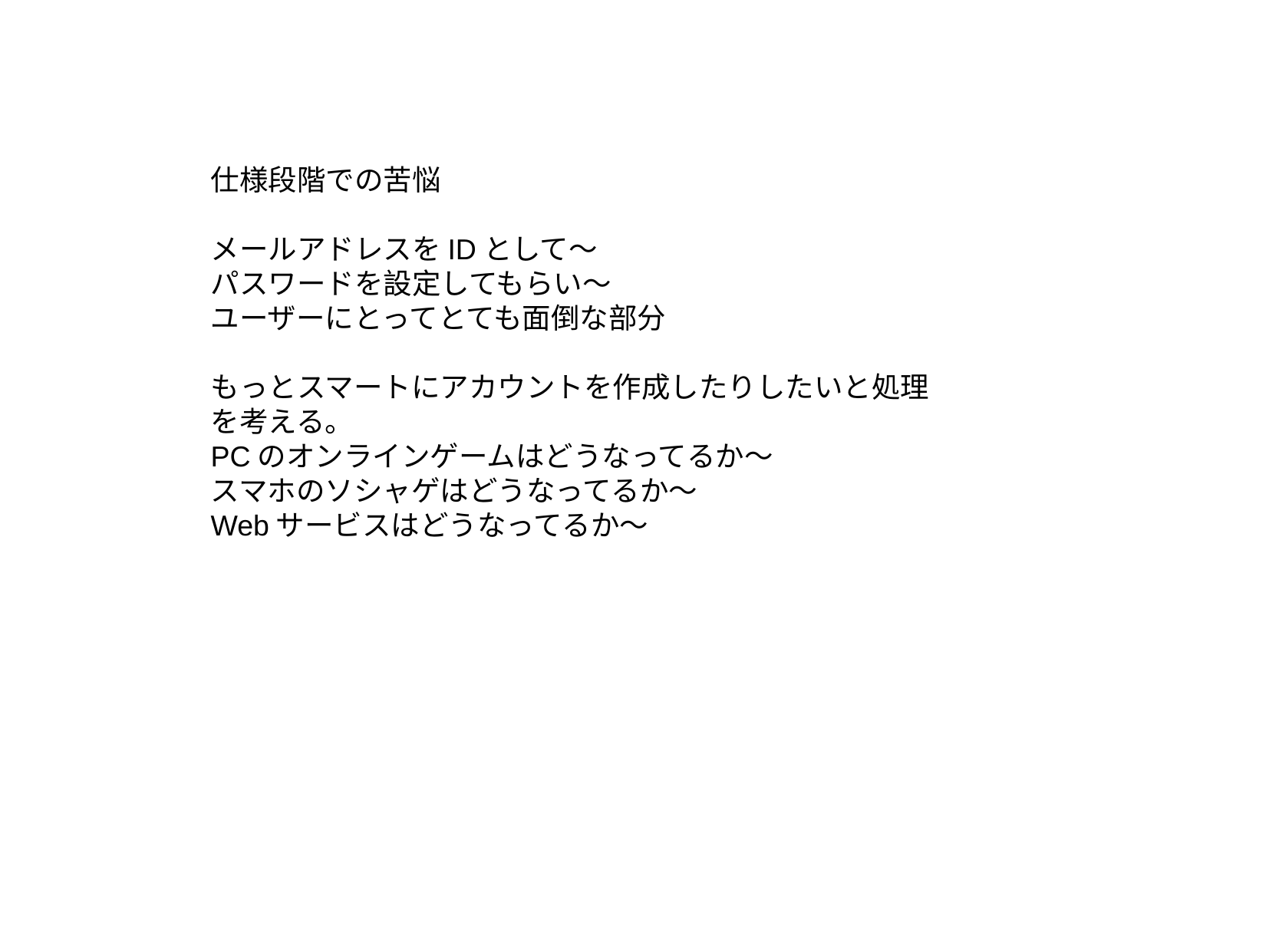

仕様段階での苦悩

メールアドレスをIDとして～
パスワードを設定してもらい～
ユーザーにとってとても面倒な部分

もっとスマートにアカウントを作成したりしたいと処理を考える。
PCのオンラインゲームはどうなってるか～
スマホのソシャゲはどうなってるか～
Webサービスはどうなってるか～